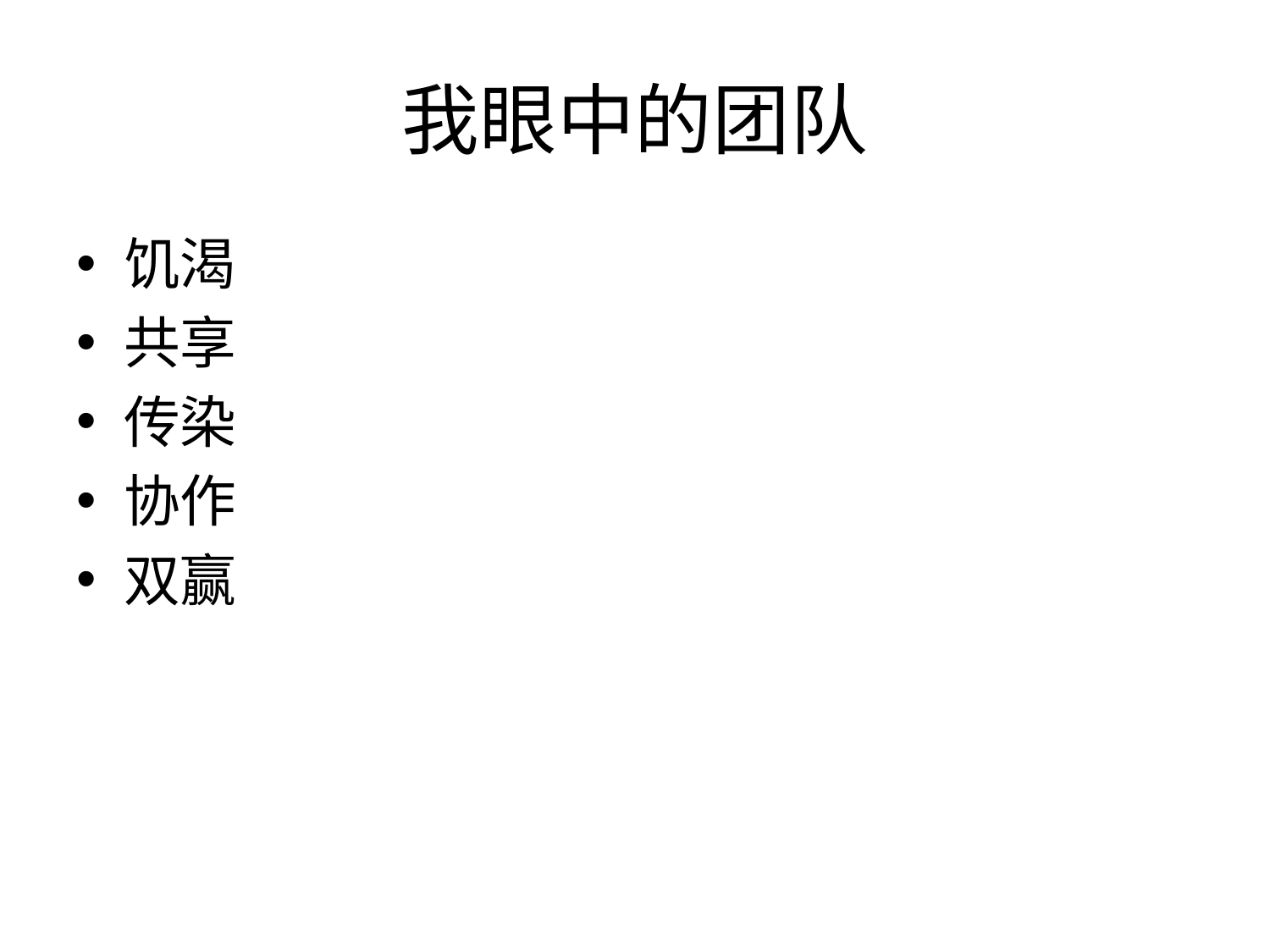

# 我眼中的团队
饥渴
共享
传染
协作
双赢